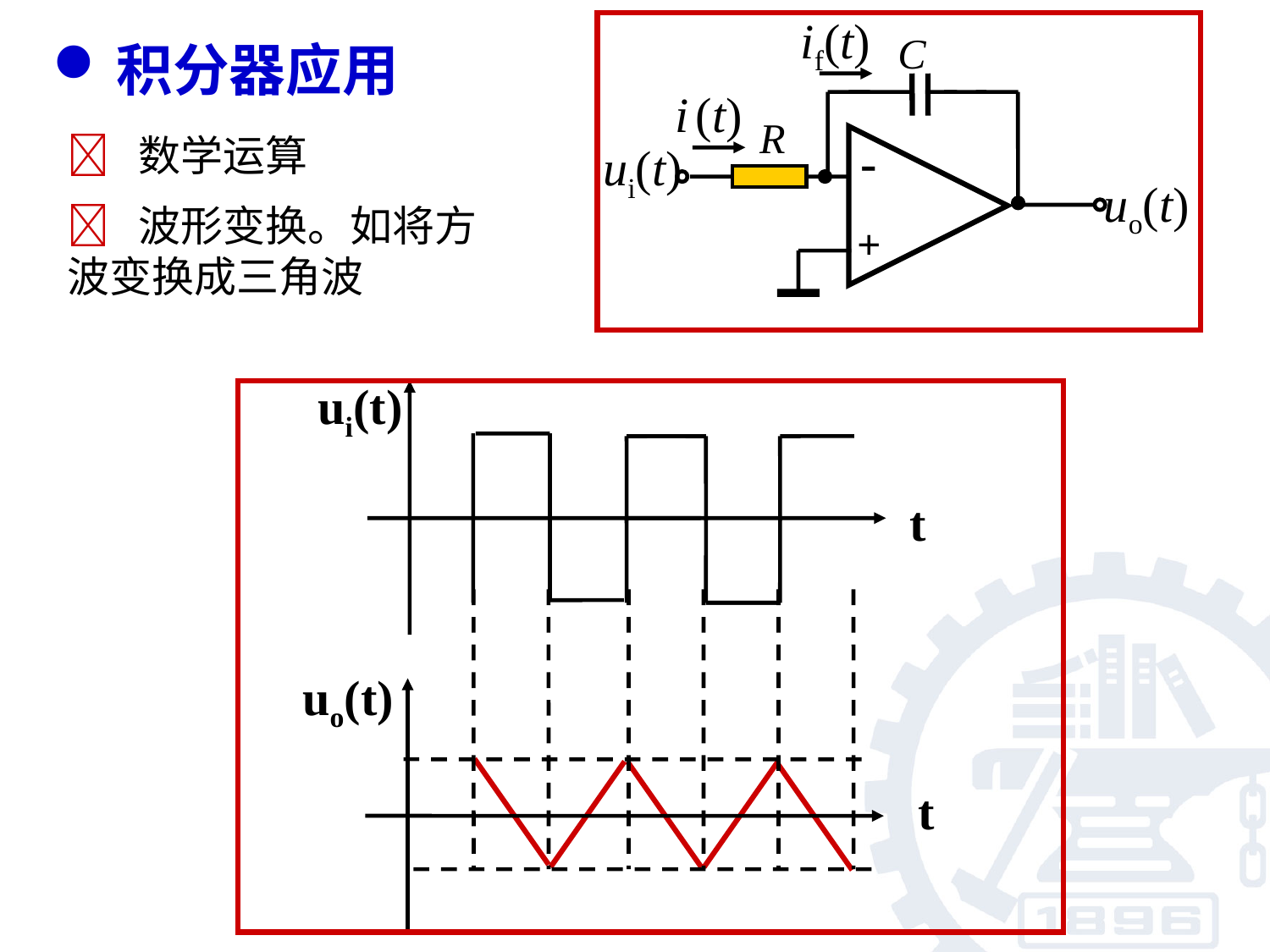

if(t)

-

+
C

i (t)

R
ui(t)

 uo(t)

积分器应用
•  数学运算
•  波形变换。如将方波变换成三角波
ui(t)

t

uo(t)

t